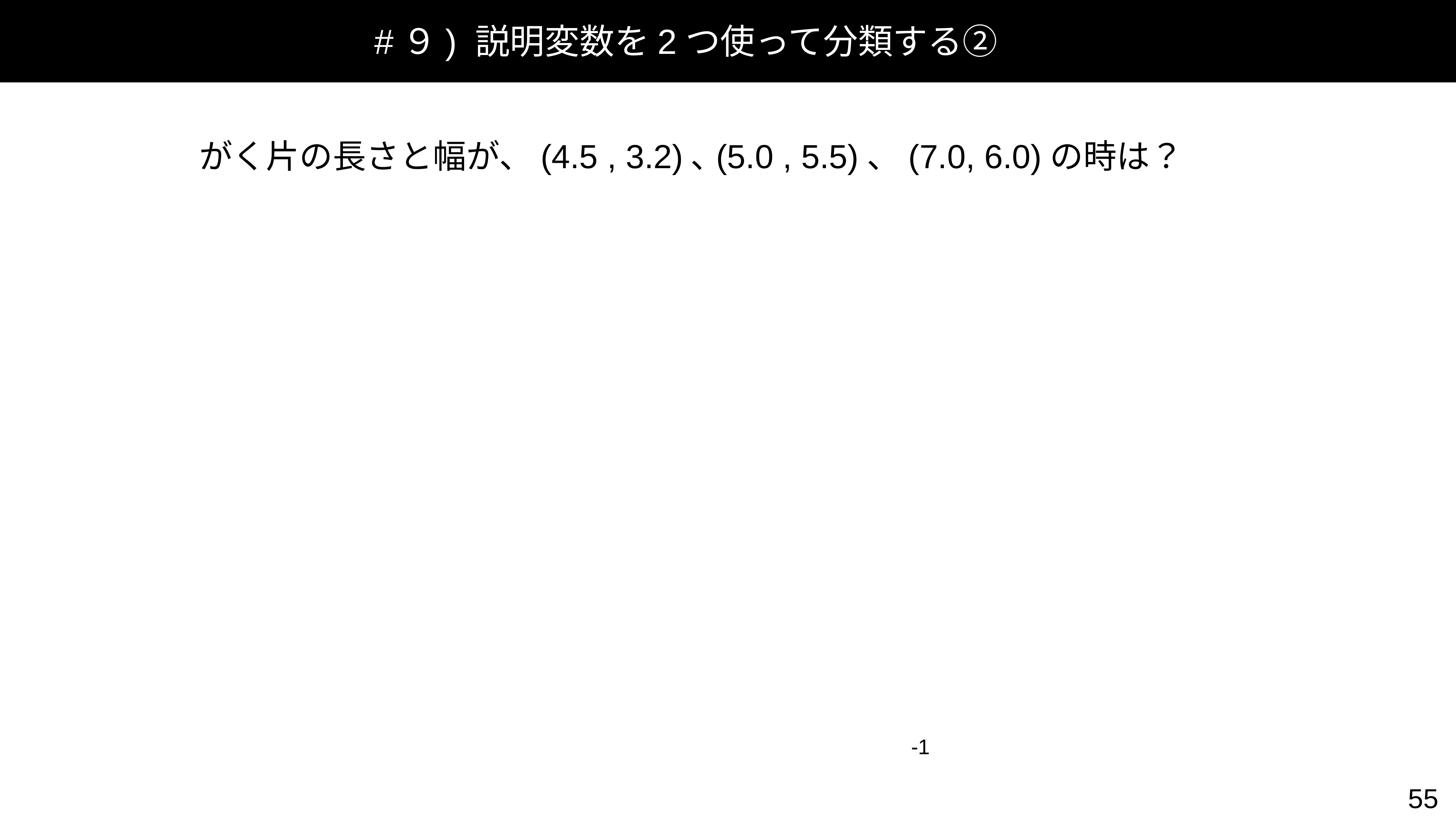

#９) 説明変数を2つ使って分類する②
がく片の長さと幅が、(4.5 , 3.2)､(5.0 , 5.5)、(7.0, 6.0)の時は？
-1
55